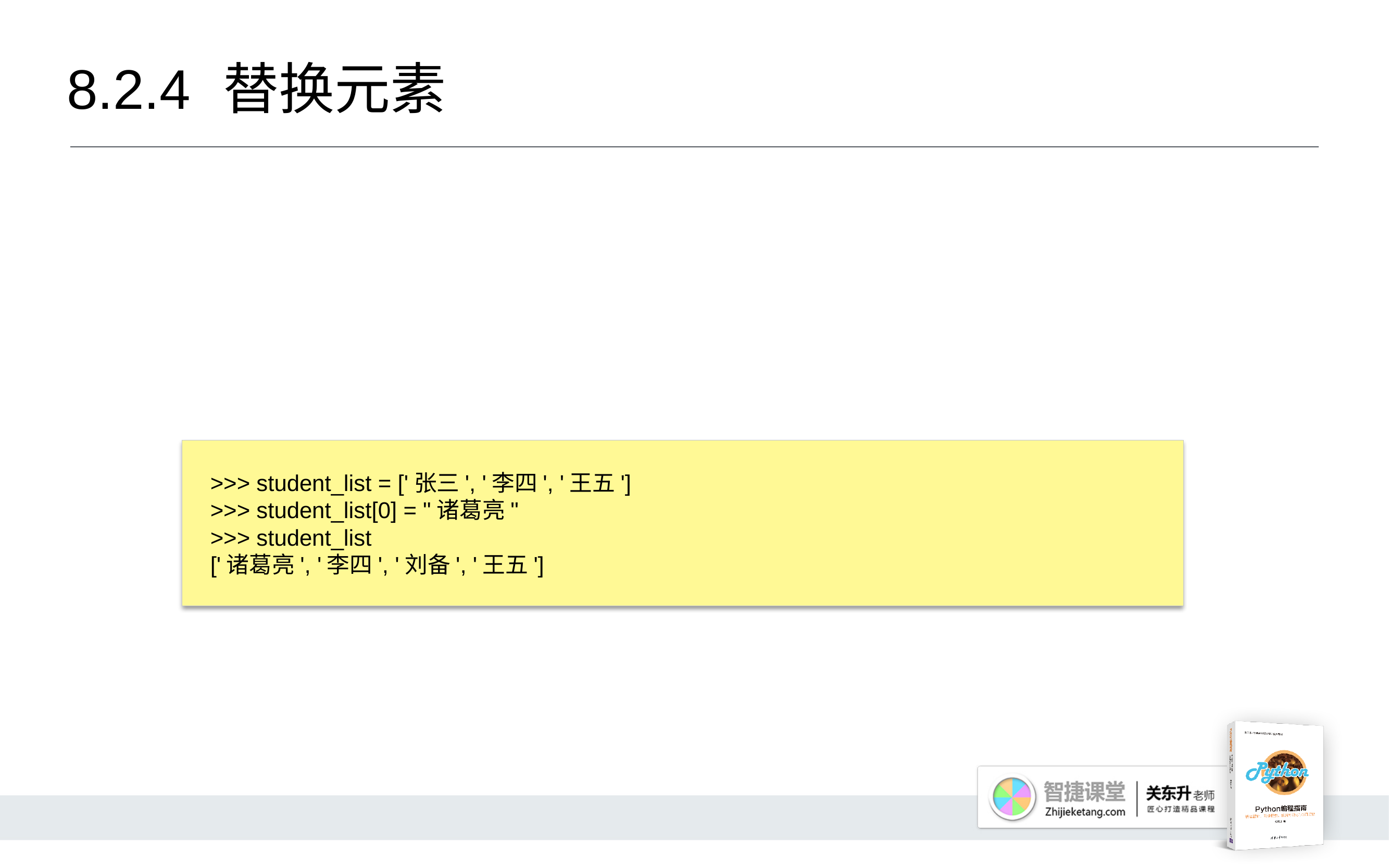

# 8.2.4 	替换元素
>>> student_list = ['张三', '李四', '王五']
>>> student_list[0] = "诸葛亮"
>>> student_list
['诸葛亮', '李四', '刘备', '王五']